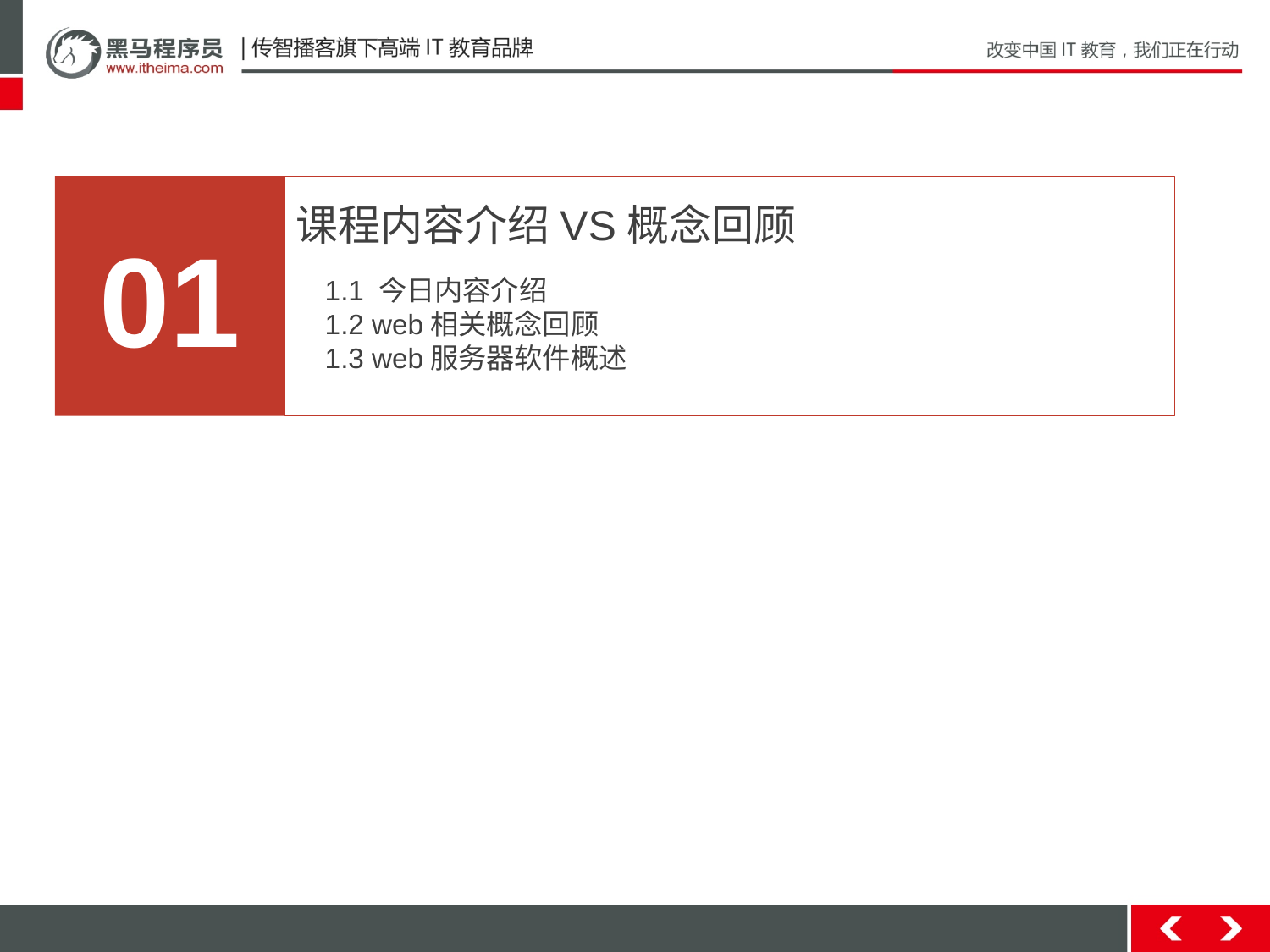

01

课程内容介绍VS概念回顾
1.1 今日内容介绍
1.2 web相关概念回顾
1.3 web服务器软件概述